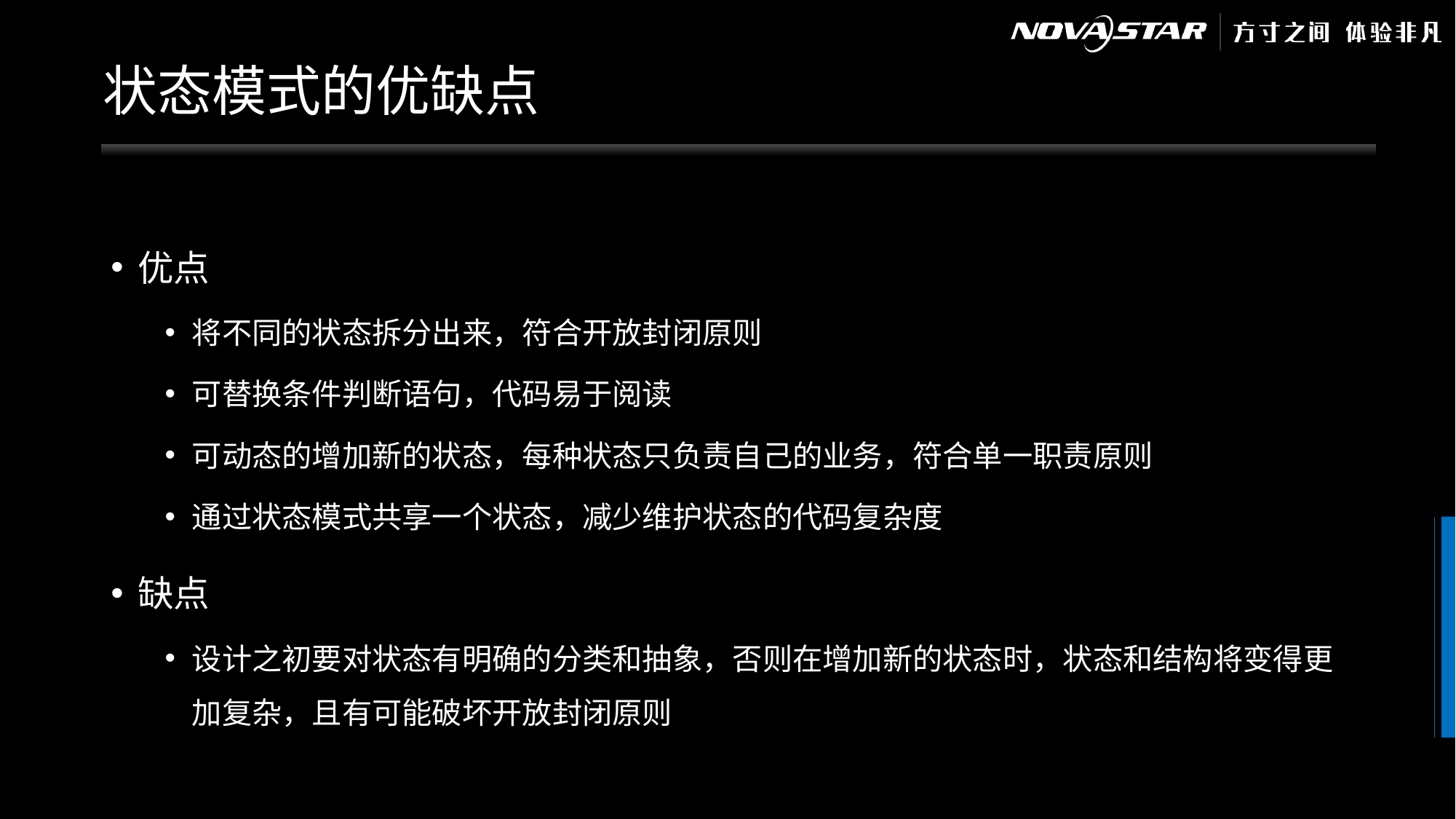

# 状态模式的优缺点

优点
将不同的状态拆分出来，符合开放封闭原则
可替换条件判断语句，代码易于阅读
可动态的增加新的状态，每种状态只负责自己的业务，符合单一职责原则
通过状态模式共享一个状态，减少维护状态的代码复杂度
缺点
设计之初要对状态有明确的分类和抽象，否则在增加新的状态时，状态和结构将变得更加复杂，且有可能破坏开放封闭原则